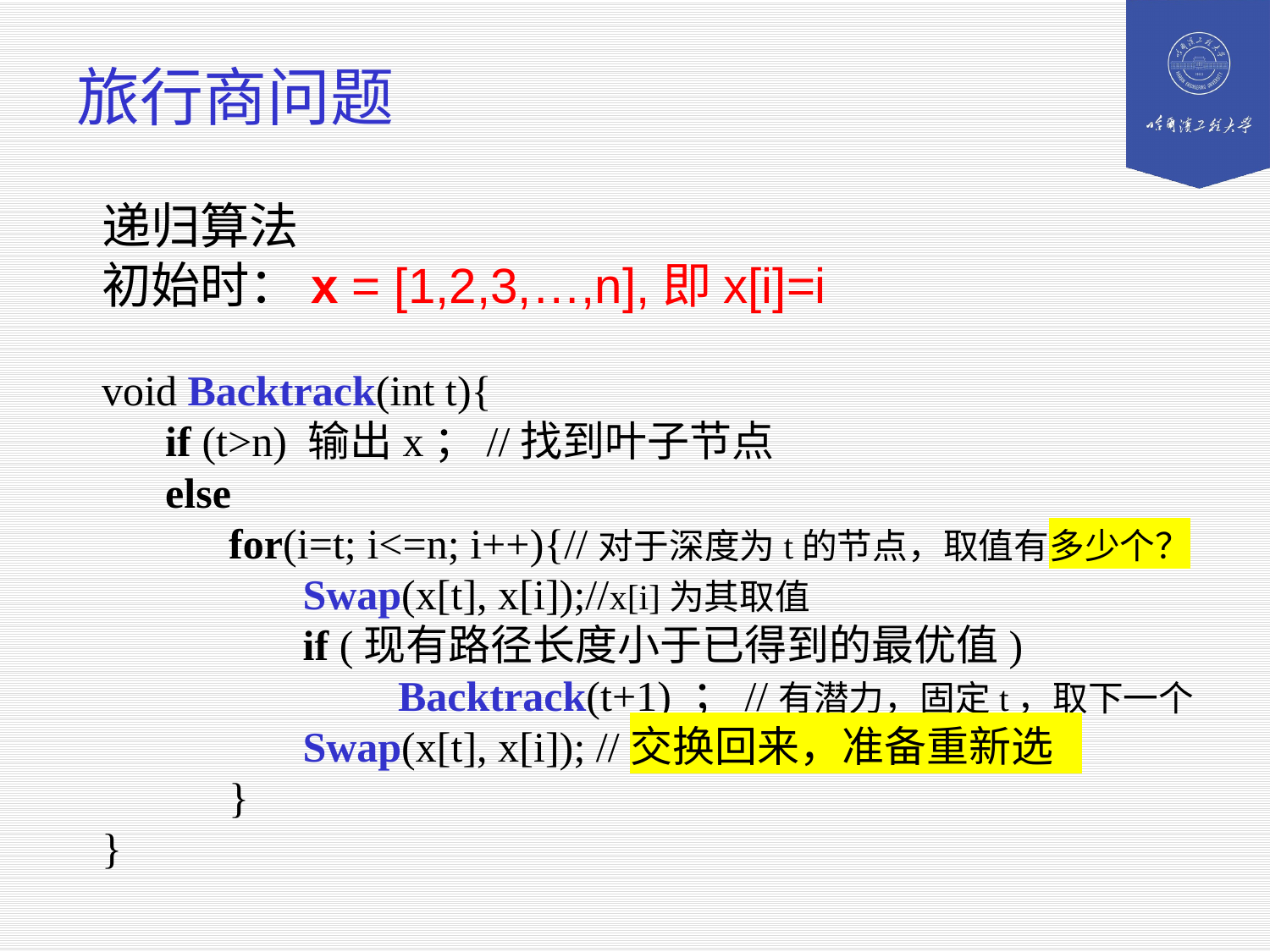

# 旅行商问题
递归算法
初始时：x = [1,2,3,…,n],即x[i]=i

void Backtrack(int t){
      if (t>n) 输出x；//找到叶子节点
      else
            for(i=t; i<=n; i++){//对于深度为t的节点，取值有多少个？
                   Swap(x[t], x[i]);//x[i]为其取值
                   if (现有路径长度小于已得到的最优值)
                            Backtrack(t+1) ；//有潜力，固定t，取下一个
                   Swap(x[t], x[i]); //交换回来，准备重新选
            }
}